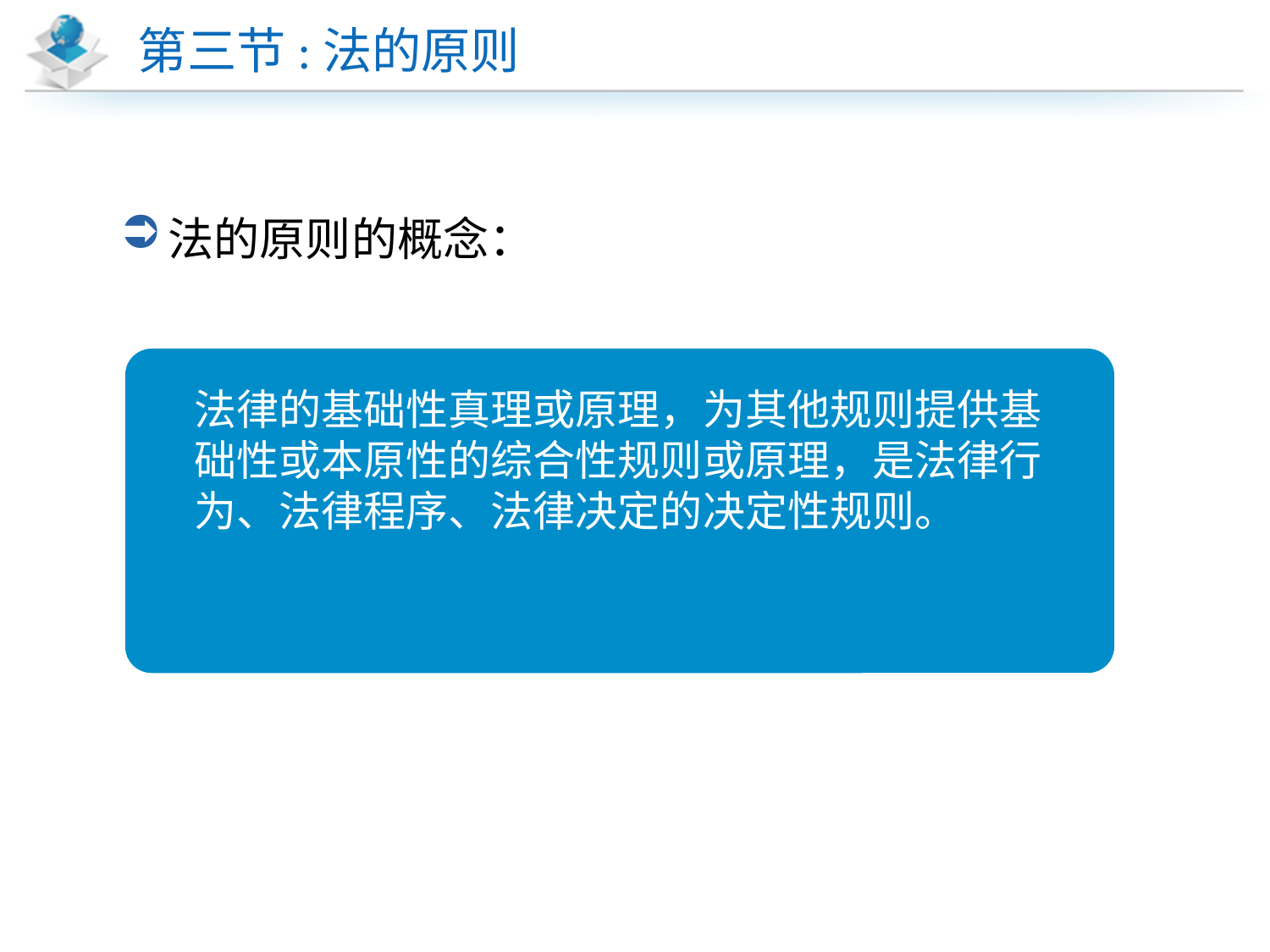

# 第三节:法的原则
法的原则的概念：

法律的基础性真理或原理，为其他规则提供基础性或本原性的综合性规则或原理，是法律行为、法律程序、法律决定的决定性规则。